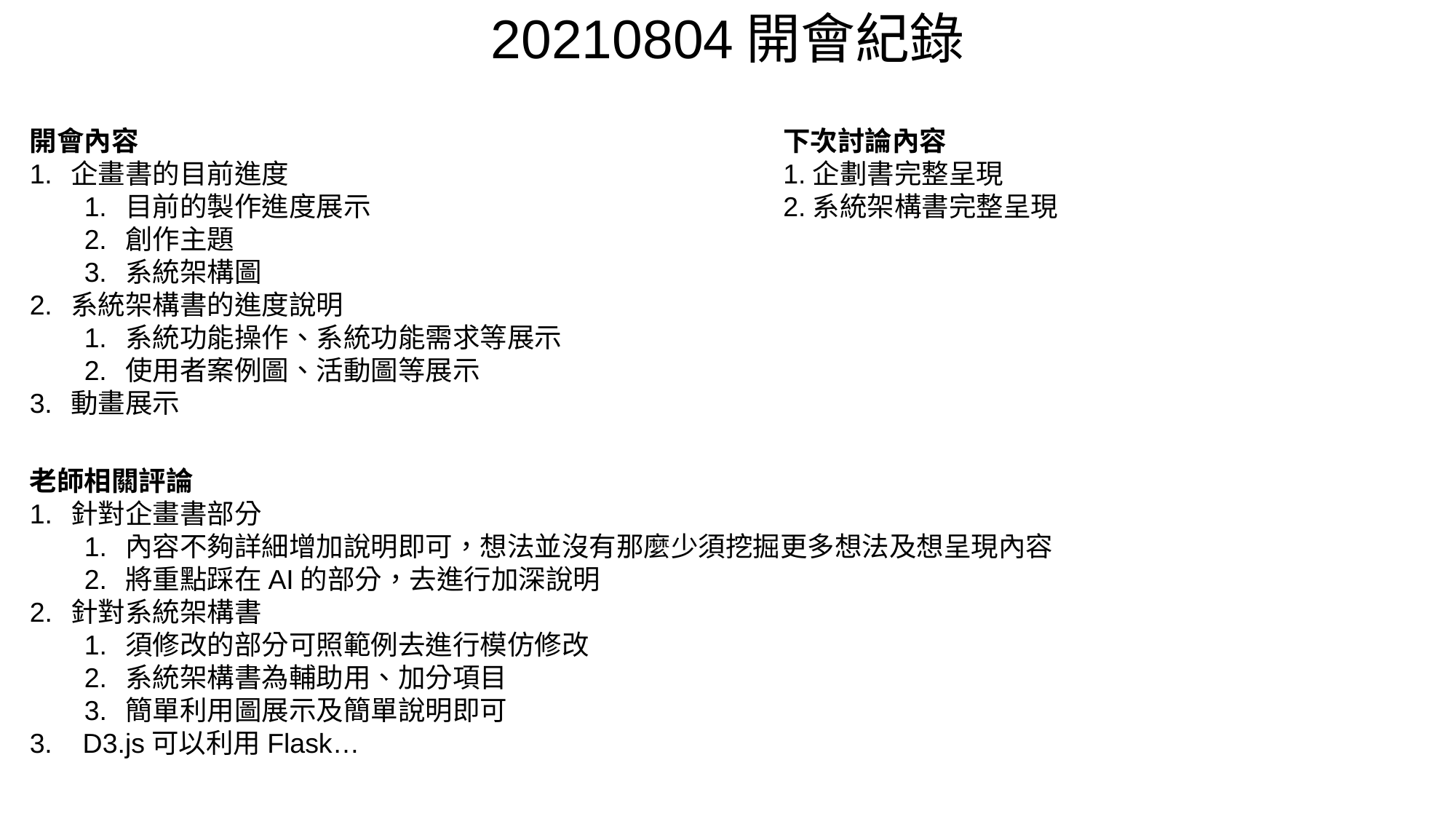

# 20210804開會紀錄
開會內容
企畫書的目前進度
目前的製作進度展示
創作主題
系統架構圖
系統架構書的進度說明
系統功能操作、系統功能需求等展示
使用者案例圖、活動圖等展示
動畫展示

下次討論內容
1.企劃書完整呈現
2.系統架構書完整呈現
老師相關評論
針對企畫書部分
內容不夠詳細增加說明即可，想法並沒有那麼少須挖掘更多想法及想呈現內容
將重點踩在AI的部分，去進行加深說明
針對系統架構書
須修改的部分可照範例去進行模仿修改
系統架構書為輔助用、加分項目
簡單利用圖展示及簡單說明即可
3.    D3.js可以利用Flask…